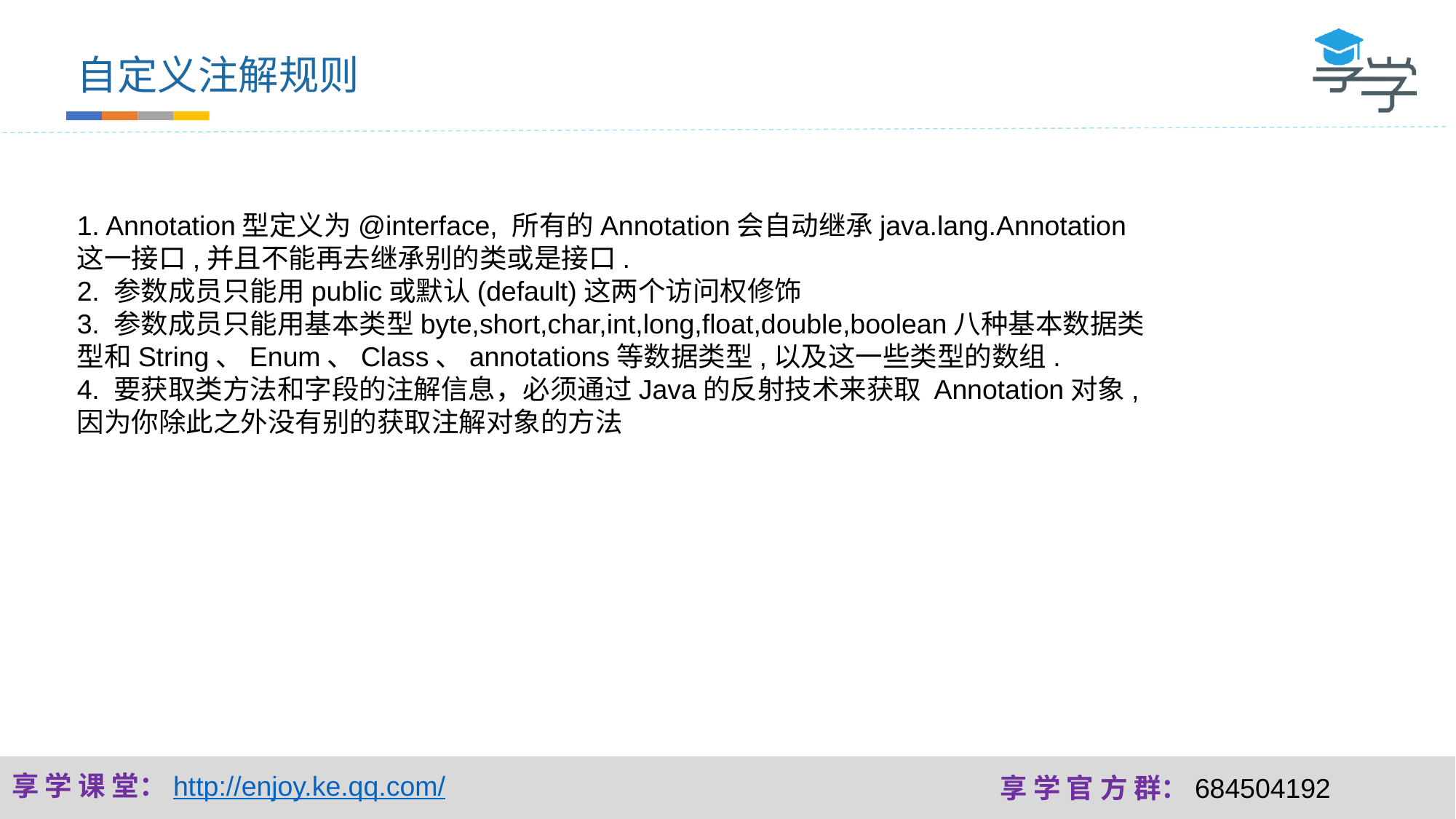

自定义注解规则

1. Annotation型定义为@interface, 所有的Annotation会自动继承java.lang.Annotation这一接口,并且不能再去继承别的类或是接口.
2. 参数成员只能用public或默认(default)这两个访问权修饰
3. 参数成员只能用基本类型byte,short,char,int,long,float,double,boolean八种基本数据类型和String、Enum、Class、annotations等数据类型,以及这一些类型的数组.
4. 要获取类方法和字段的注解信息，必须通过Java的反射技术来获取 Annotation对象,因为你除此之外没有别的获取注解对象的方法